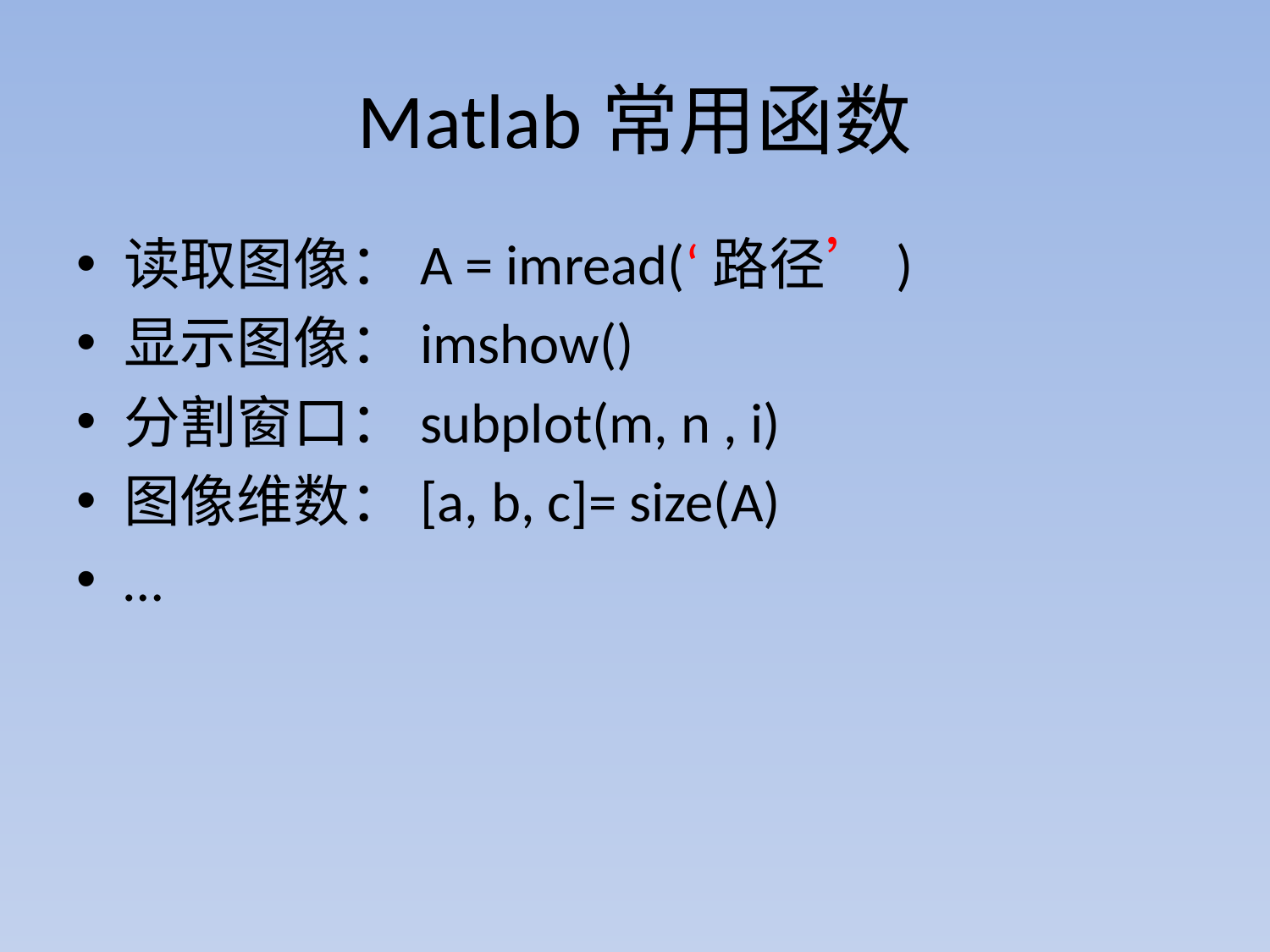

# Matlab常用函数
读取图像：A = imread(‘路径’)
显示图像：imshow()
分割窗口：subplot(m, n , i)
图像维数：[a, b, c]= size(A)
…